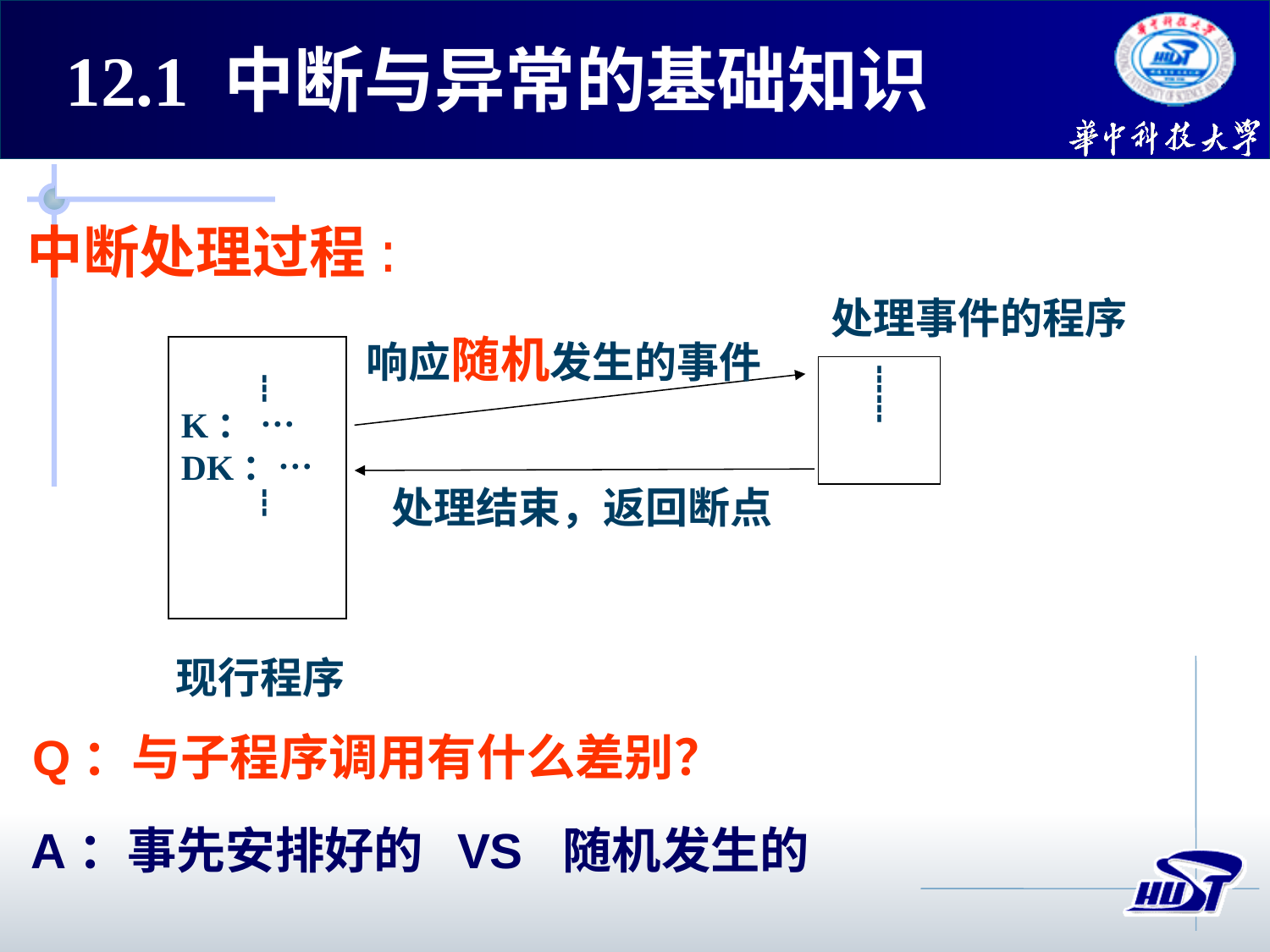

# 12.1 中断与异常的基础知识
中断处理过程:
处理事件的程序
响应随机发生的事件

  ┇
K： …
DK：…
  ┇
┇
┇

处理结束，返回断点
现行程序
Q：与子程序调用有什么差别？
A：事先安排好的  VS  随机发生的